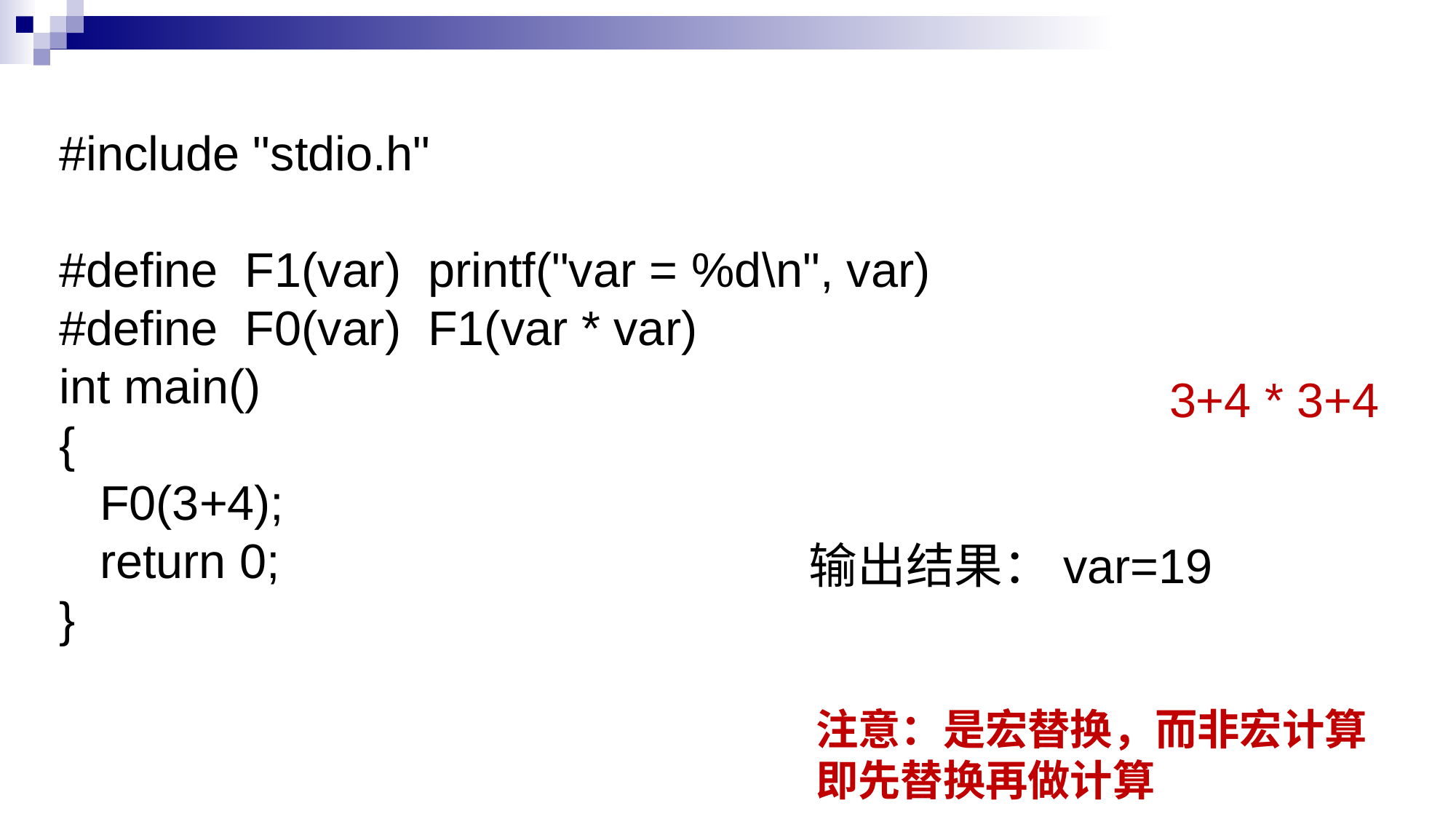

#include "stdio.h"

#define  F1(var)  printf("var = %d\n", var)
#define  F0(var)  F1(var * var)
int main()
{
   F0(3+4);
   return 0;
}
3+4 * 3+4
输出结果：var=19
注意：是宏替换，而非宏计算
即先替换再做计算